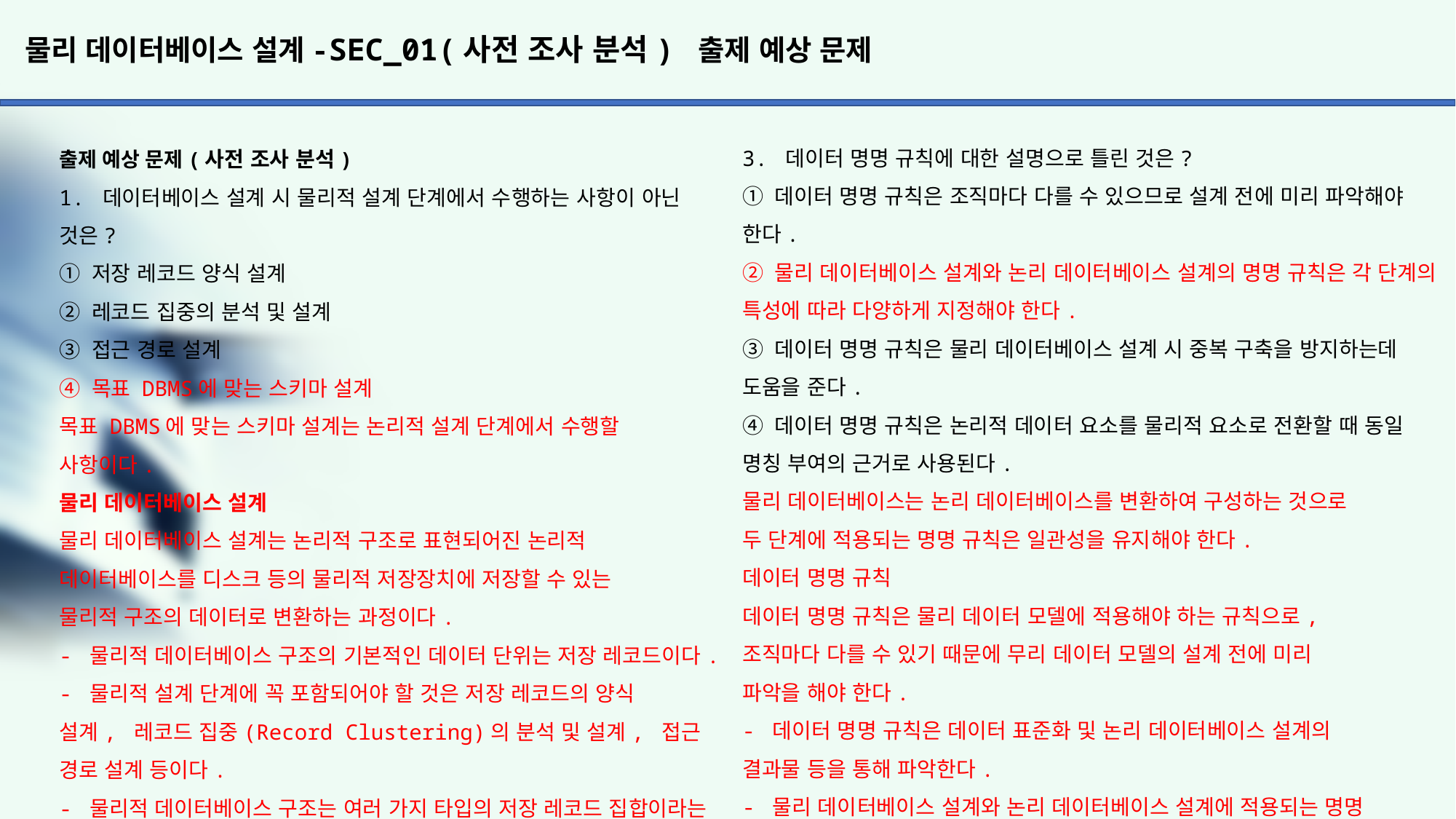

# 물리 데이터베이스 설계-SEC_01(사전 조사 분석) 출제 예상 문제
3. 데이터 명명 규칙에 대한 설명으로 틀린 것은?
① 데이터 명명 규칙은 조직마다 다를 수 있으므로 설계 전에 미리 파악해야 한다.
② 물리 데이터베이스 설계와 논리 데이터베이스 설계의 명명 규칙은 각 단계의 특성에 따라 다양하게 지정해야 한다.
③ 데이터 명명 규칙은 물리 데이터베이스 설계 시 중복 구축을 방지하는데 도움을 준다.
④ 데이터 명명 규칙은 논리적 데이터 요소를 물리적 요소로 전환할 때 동일 명칭 부여의 근거로 사용된다.
물리 데이터베이스는 논리 데이터베이스를 변환하여 구성하는 것으로
두 단계에 적용되는 명명 규칙은 일관성을 유지해야 한다.
데이터 명명 규칙
데이터 명명 규칙은 물리 데이터 모델에 적용해야 하는 규칙으로,
조직마다 다를 수 있기 때문에 무리 데이터 모델의 설계 전에 미리
파악을 해야 한다.
- 데이터 명명 규칙은 데이터 표준화 및 논리 데이터베이스 설계의
결과물 등을 통해 파악한다.
- 물리 데이터베이스 설계와 논리 데이터베이스 설계에 적용되는 명명
규칙은 서로 일관성을 유지해야 한다.
- 데이터 명명 규칙은 논리적 데이터 요소를 물리적 데이터 요소로
전환할 때 동일 명칭 부여의 근거로 사용된다.
- 데이터 명명 규칙을 통해서 중복 구축 등을 방지할 수 있다.
- 명명 규칙을 파악하려면 도메인과 데이터 사전에 대한 지식이 필요하다.
4. 데이터베이스 설계 단계 중 응답 시간, 저장 공간의 효율화,
트랜잭션 처리도와 가장 밀접한 관계가 있는 것은?
① 물리적 설계
③ 개념적 설계
② 논리적 설계
④ 요구조건 분석
물리적 설계 옵션
물리적 설계 옵션이란 특정 DBMS에서 제공되는 것으로, 데이터베이스
파일에 대한 저장 구조와 접근 경로에 대한 다양한 옵션을 말한다.
1. 반응 시간(Response Time) : 트랙잭션 수행을 요구한 시점부터 처리
결과를 얻을 때까지의 경과 시간
2. 공간 활용도(Space Utilization) : 데이터베이스 파일과 액세스 경로 구조에 의해 사용되는 저장 공간의 양
3. 트랜잭션 처리량(Transaction Throughput) : 단위 시간 동안
데이터베이스 시스템에 의해 처리될 수 있는 트랙잭션의 평균 개수
출제 예상 문제(사전 조사 분석)
1. 데이터베이스 설계 시 물리적 설계 단계에서 수행하는 사항이 아닌 것은?
① 저장 레코드 양식 설계
② 레코드 집중의 분석 및 설계
③ 접근 경로 설계
④ 목표 DBMS에 맞는 스키마 설계
목표 DBMS에 맞는 스키마 설계는 논리적 설계 단계에서 수행할
사항이다.
물리 데이터베이스 설계
물리 데이터베이스 설계는 논리적 구조로 표현되어진 논리적
데이터베이스를 디스크 등의 물리적 저장장치에 저장할 수 있는
물리적 구조의 데이터로 변환하는 과정이다.
- 물리적 데이터베이스 구조의 기본적인 데이터 단위는 저장 레코드이다.
- 물리적 설계 단계에 꼭 포함되어야 할 것은 저장 레코드의 양식
설계, 레코드 집중(Record Clustering)의 분석 및 설계, 접근 경로 설계 등이다.
- 물리적 데이터베이스 구조는 여러 가지 타입의 저장 레코드 집합이라는 면에서 단순한 파일과는 다르다.
- 물리적 데이터베이스 구조는 데이터베이스 시스템의 성능에
중대한 영향을 미친다.
- 물리적 설계 전에 기존 시스템을 분석하여 데이터 명명 규칙,
시스템 자원, 데이터베이스 관리 요소 등을 파악해야 한다.
2. 물리적 데이터베이스 설계 수행 시 결정 사항으로 거리가 먼 것은?
① 어떤 인덱스를 만들 것인지에 대한 고려
② 성능 향상을 위한 개념 스키마의 변경 여부 검토
③ 빈번한 질의와 트랜잭션들의 수행 속도를 높이기 위한 고려
④ 개념 스키마와 외부 스키마 설계
개념 스키마는 개념적 설계 단계에서 수행하고, 외부 스키마는
데이터베이스를 작성한 후 운영 중에 작성한다.
물리적 설계 시 고려 사항
인덱스의 구조
레코드 크기
파일에 존재하는 레코드 개수
파일에 대한 트랙잭션의 갱신과 참조 성향
성능 향상을 위한 개념 스키마의 변경 여부 검토
빈번한 질의와 트랜잭션들의 수행속도를 높이기 위한 고려
시스템 운용 시 파일 크기의 변화 가능성